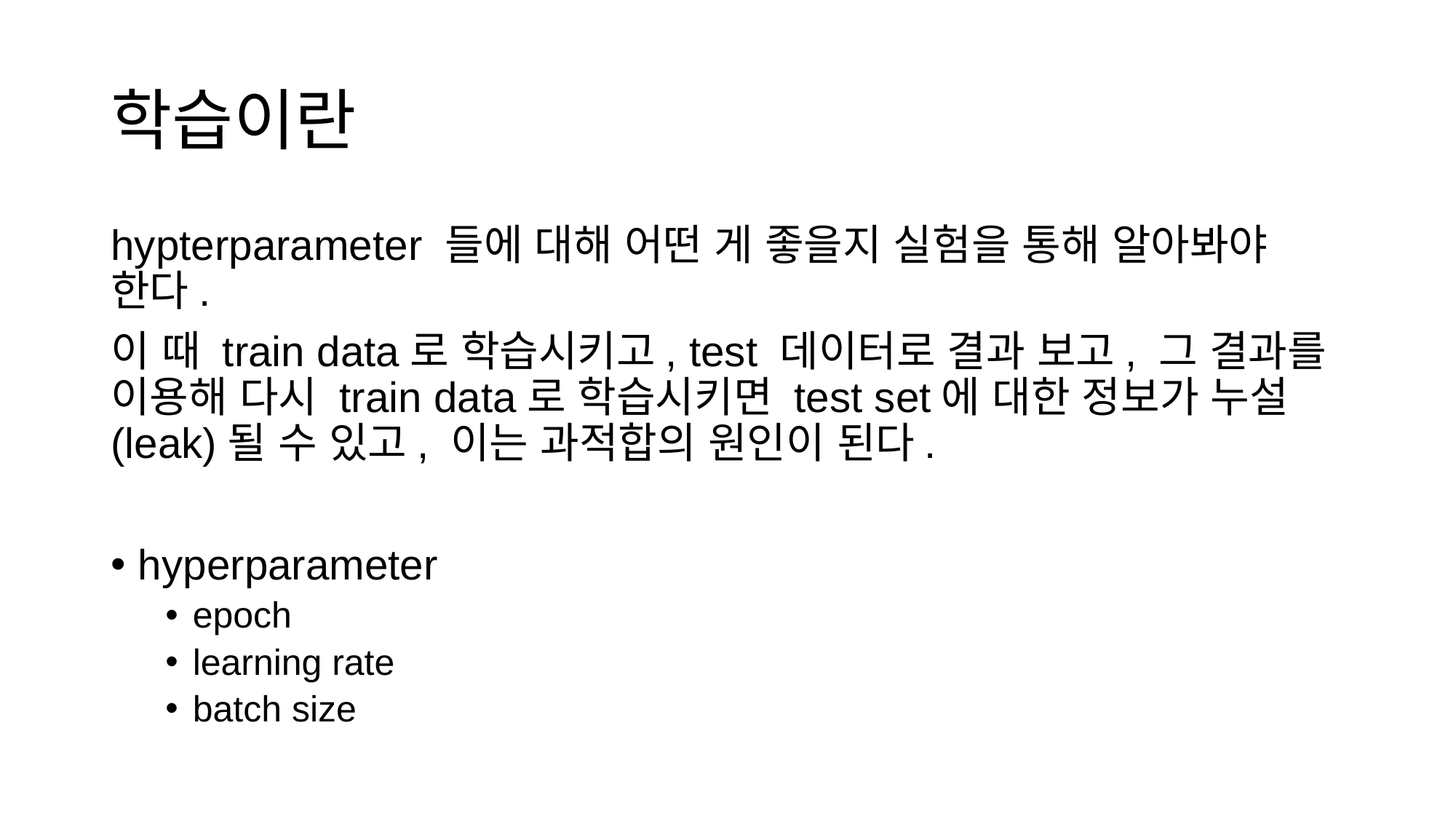

# 학습이란
hypterparameter 들에 대해 어떤 게 좋을지 실험을 통해 알아봐야 한다.
이 때 train data로 학습시키고, test 데이터로 결과 보고, 그 결과를 이용해 다시 train data로 학습시키면 test set에 대한 정보가 누설(leak)될 수 있고, 이는 과적합의 원인이 된다.

hyperparameter
epoch
learning rate
batch size